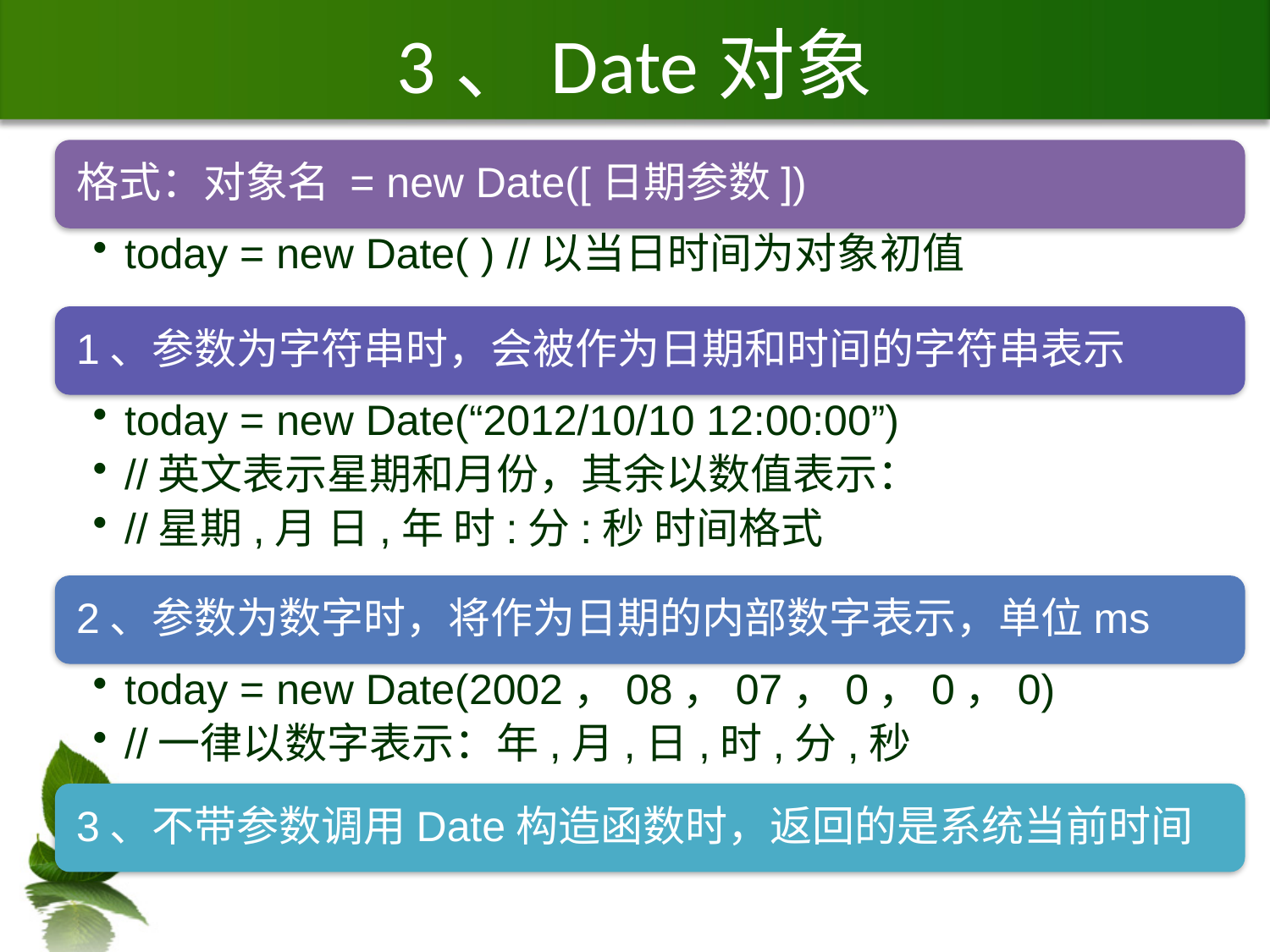

# 3、Date对象
格式：对象名 = new Date([日期参数])
today = new Date( ) //以当日时间为对象初值
1、参数为字符串时，会被作为日期和时间的字符串表示
today = new Date(“2012/10/10 12:00:00”)
//英文表示星期和月份，其余以数值表示：
//星期,月 日,年 时:分:秒 时间格式
2、参数为数字时，将作为日期的内部数字表示，单位ms
today = new Date(2002，08，07，0，0，0)
//一律以数字表示：年,月,日,时,分,秒
3、不带参数调用Date构造函数时，返回的是系统当前时间